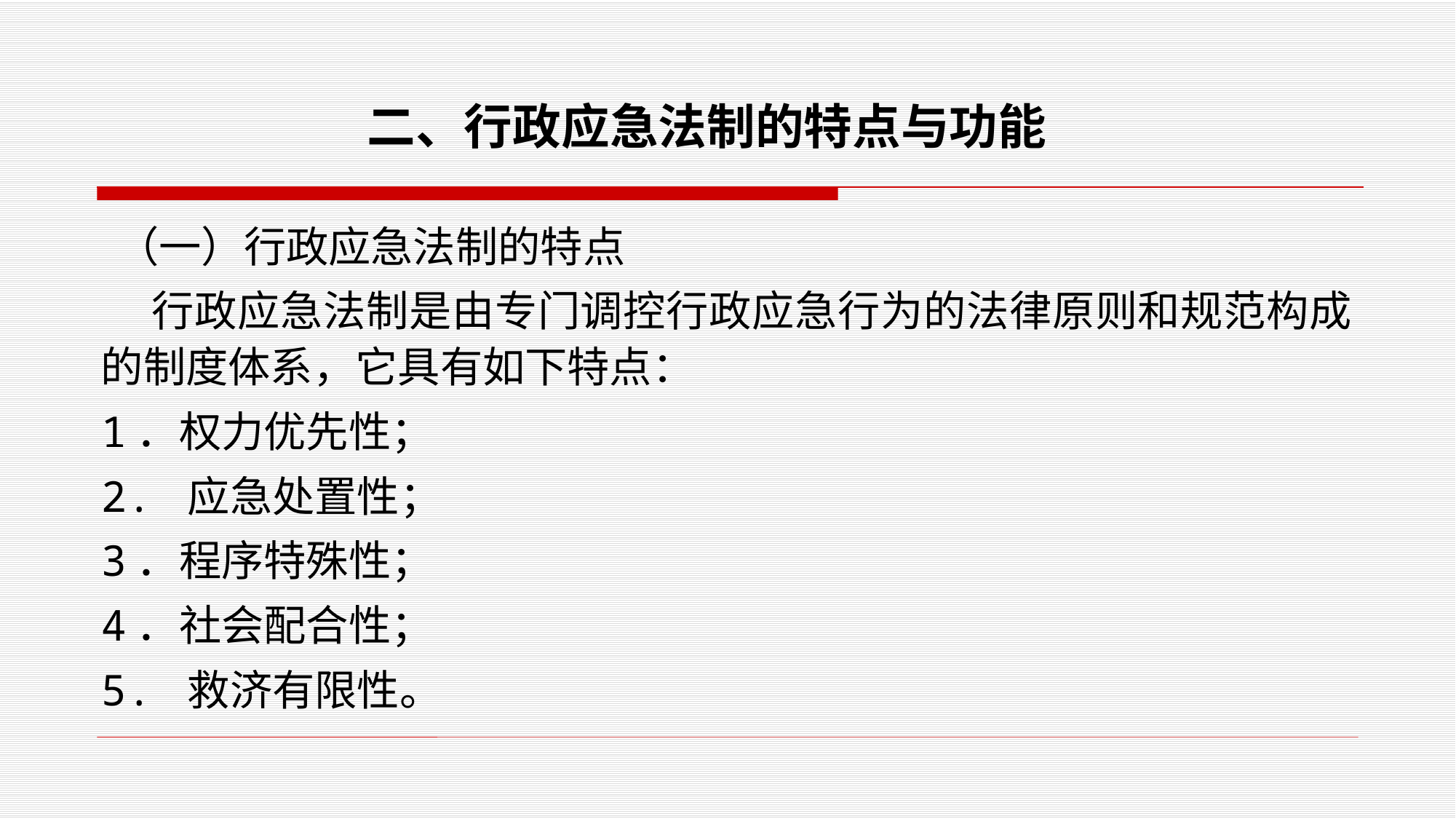

#
二、行政应急法制的特点与功能
 （一）行政应急法制的特点
    行政应急法制是由专门调控行政应急行为的法律原则和规范构成的制度体系，它具有如下特点：
1．权力优先性；
2. 应急处置性；
3．程序特殊性；
4．社会配合性；
5. 救济有限性。